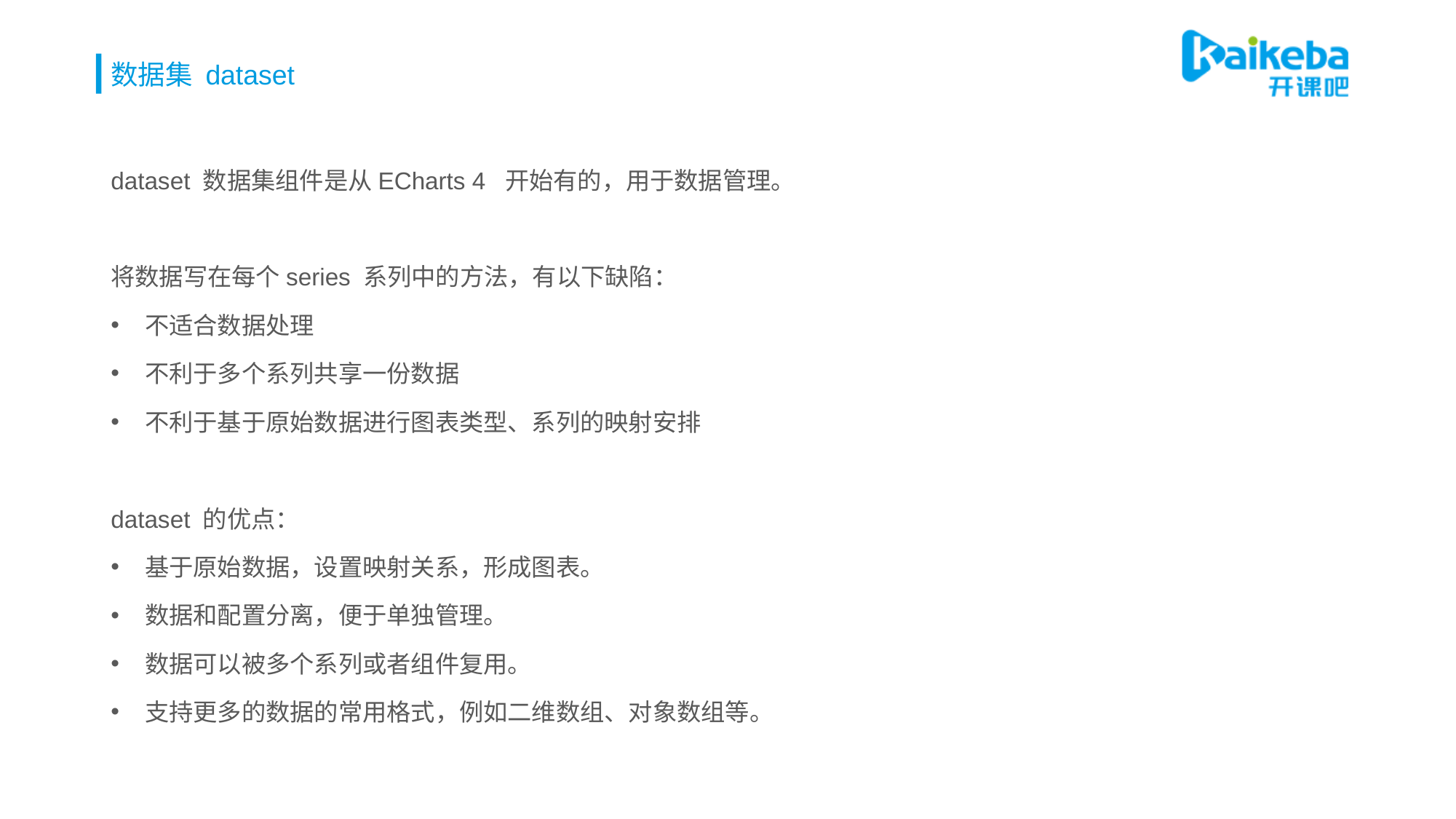

# 数据集 dataset
dataset 数据集组件是从ECharts 4  开始有的，用于数据管理。

将数据写在每个series 系列中的方法，有以下缺陷：
不适合数据处理
不利于多个系列共享一份数据
不利于基于原始数据进行图表类型、系列的映射安排

dataset 的优点：
基于原始数据，设置映射关系，形成图表。
数据和配置分离，便于单独管理。
数据可以被多个系列或者组件复用。
支持更多的数据的常用格式，例如二维数组、对象数组等。